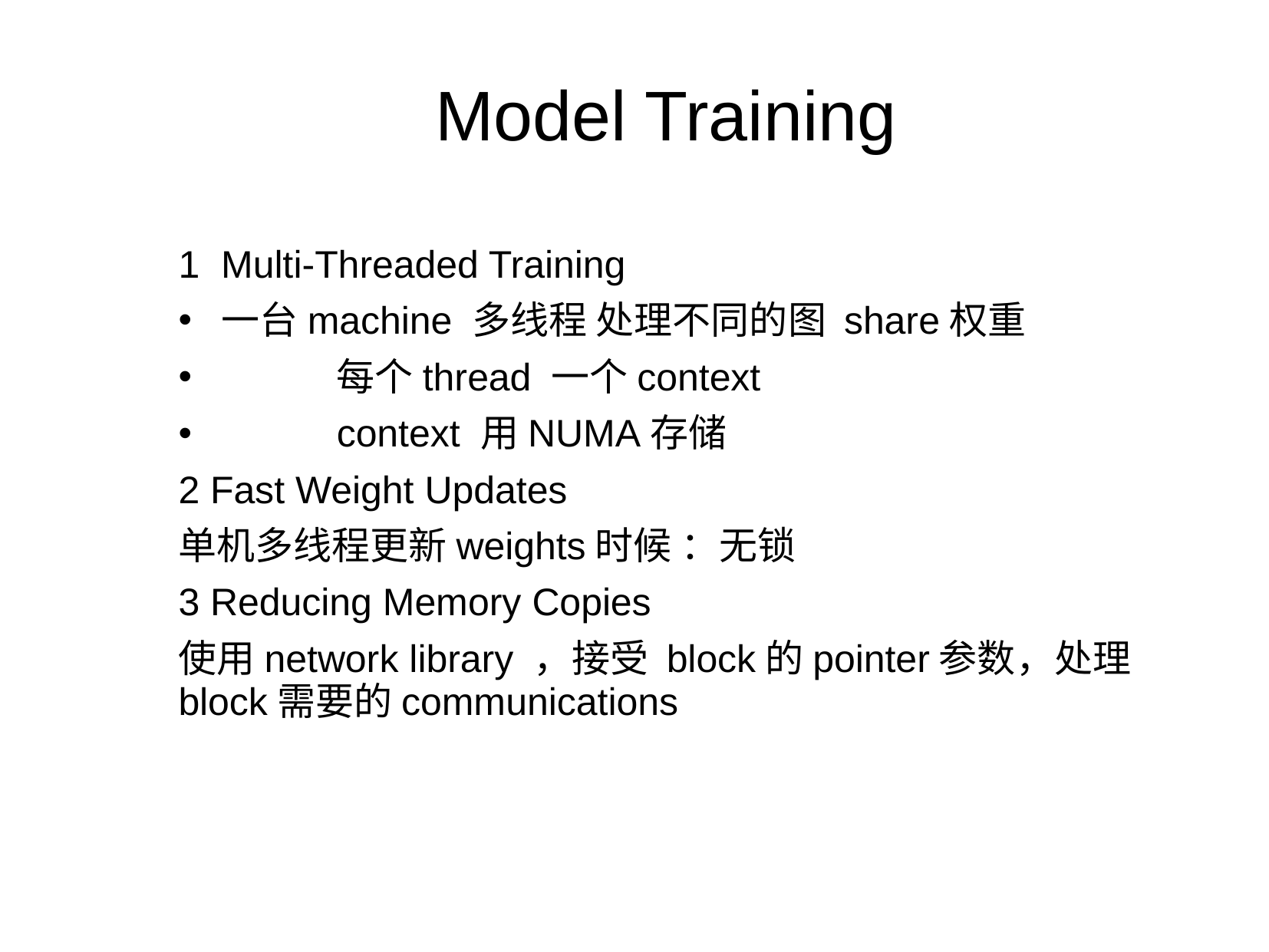

# Model Training
1  Multi-Threaded Training
一台machine 多线程 处理不同的图 share权重
	每个thread 一个context
	context 用NUMA存储
2 Fast Weight Updates
单机多线程更新weights时候 ：无锁
3 Reducing Memory Copies
使用network library ，接受 block的pointer参数，处理block需要的communications